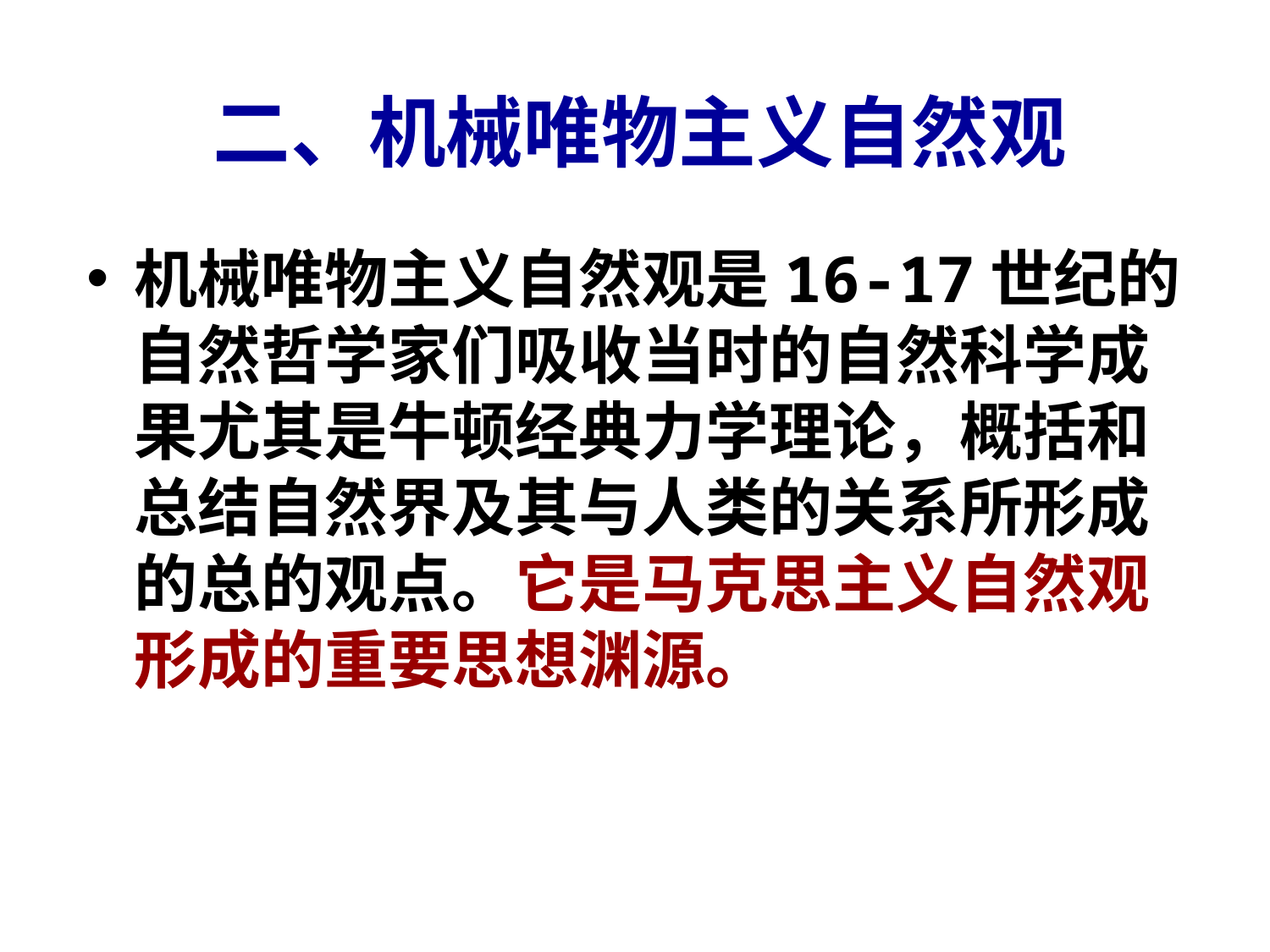

二、机械唯物主义自然观
机械唯物主义自然观是16-17世纪的自然哲学家们吸收当时的自然科学成果尤其是牛顿经典力学理论，概括和总结自然界及其与人类的关系所形成的总的观点。它是马克思主义自然观形成的重要思想渊源。